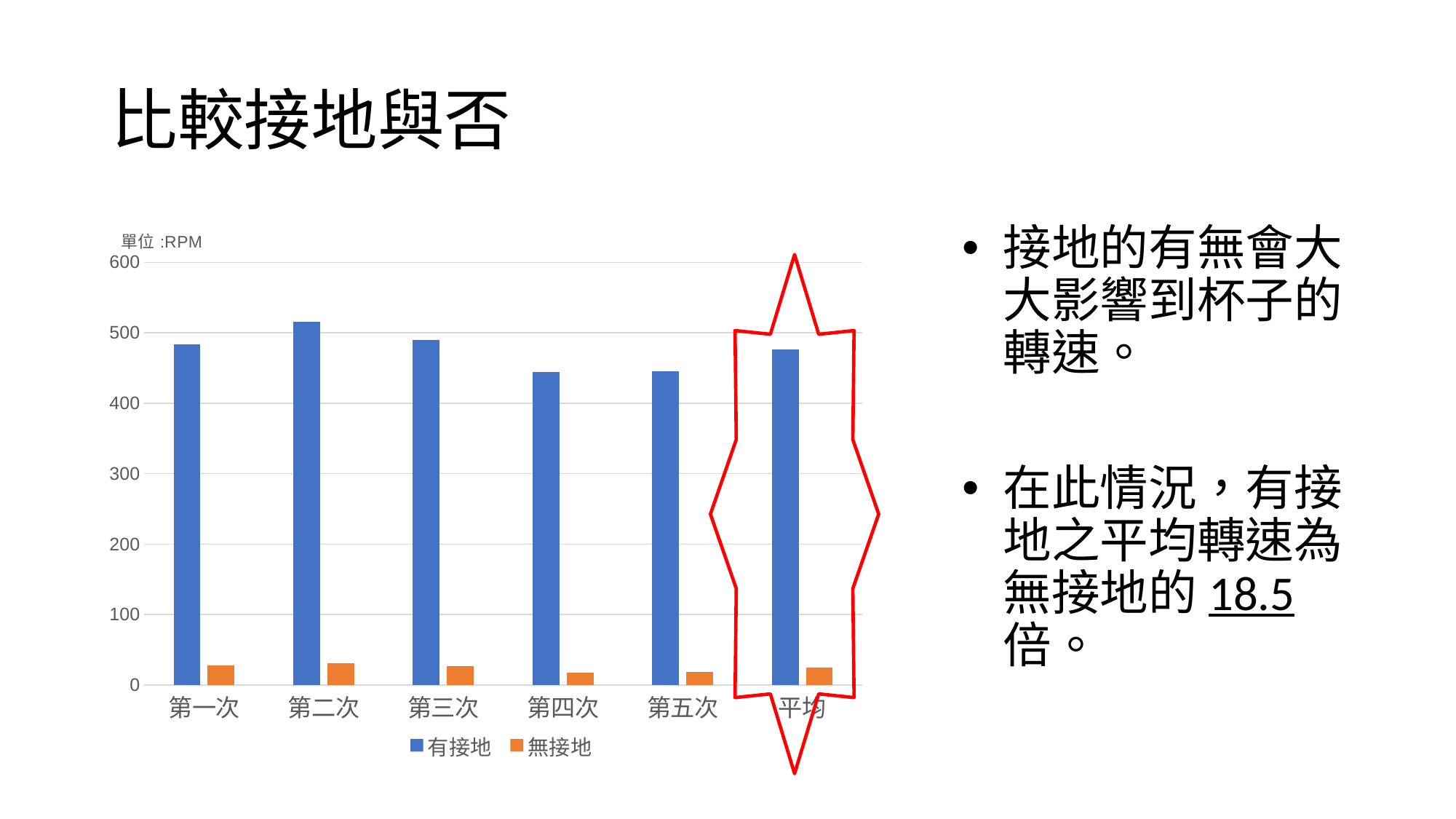

# 比較接地與否

### Chart

| Category | 有接地 | 無接地 |
|---|---|---|
| 第一次 | 483.25 | 27.6125 |
| 第二次 | 515.87 | 30.725 |
| 第三次 | 490.0 | 27.25 |
| 第四次 | 444.75 | 17.5875 |
| 第五次 | 445.87 | 19.0 |
| 平均 | 475.948 | 24.435000000000002 |
接地的有無會大大影響到杯子的轉速。

在此情況，有接地之平均轉速為無接地的18.5倍。